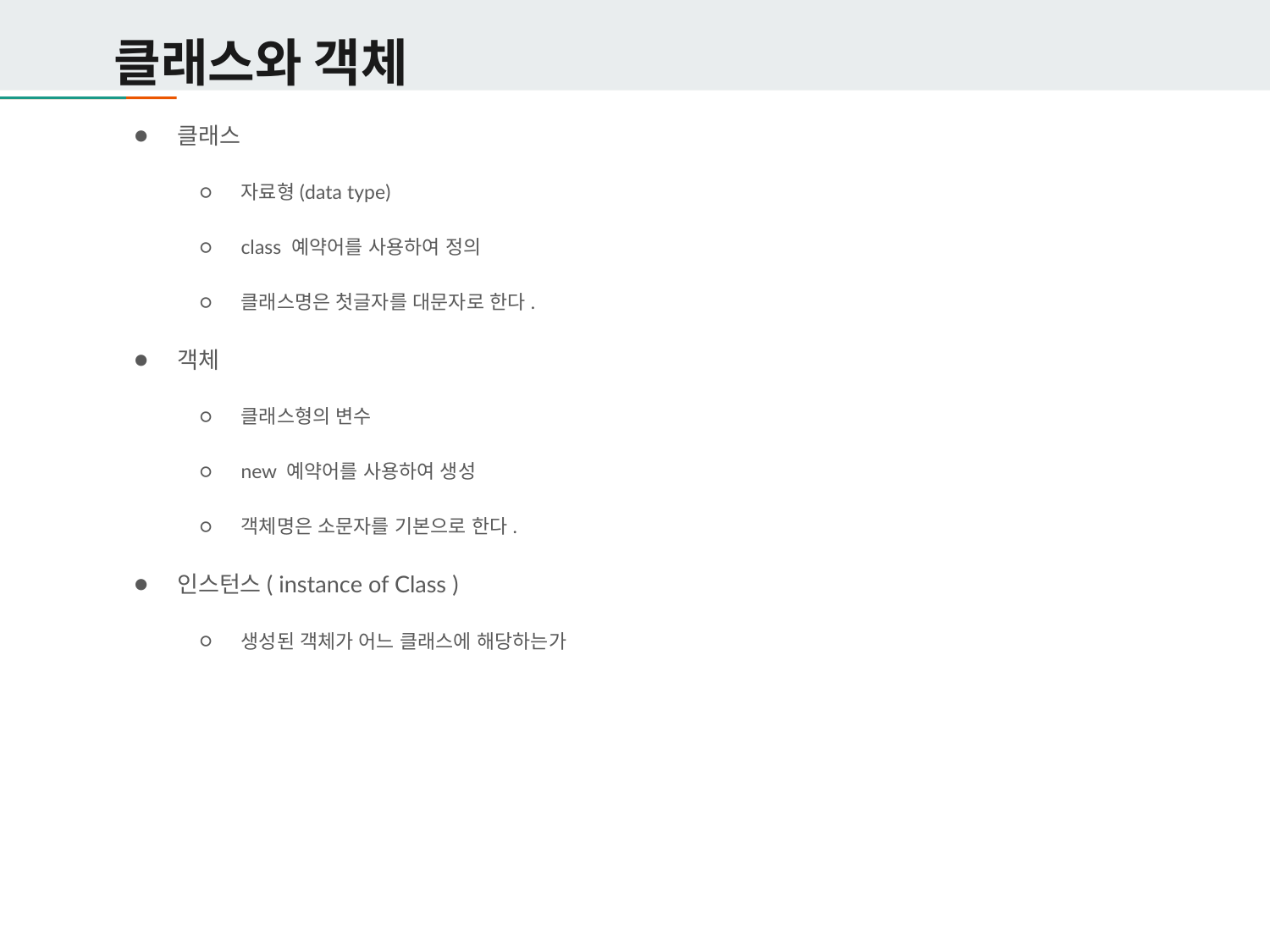

# 클래스와 객체
클래스
자료형(data type)
class 예약어를 사용하여 정의
클래스명은 첫글자를 대문자로 한다.
객체
클래스형의 변수
new 예약어를 사용하여 생성
객체명은 소문자를 기본으로 한다.
인스턴스( instance of Class )
생성된 객체가 어느 클래스에 해당하는가